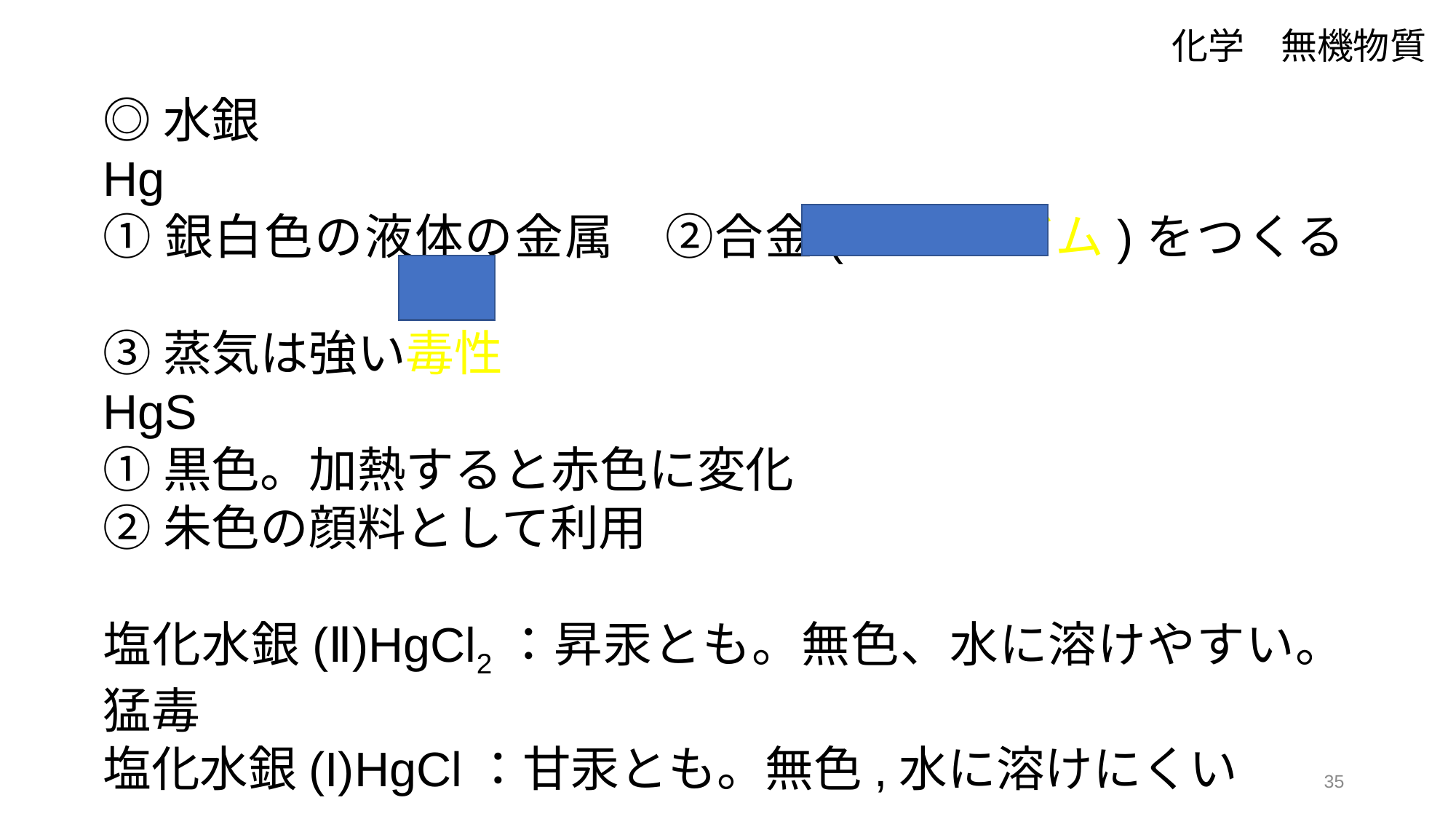

化学　無機物質
◎水銀
Hg
①銀白色の液体の金属　②合金(アマルガム)をつくる
③蒸気は強い毒性
HgS
①黒色。加熱すると赤色に変化
②朱色の顔料として利用

塩化水銀(Ⅱ)HgCl2：昇汞とも。無色、水に溶けやすい。猛毒
塩化水銀(I)HgCl：甘汞とも。無色,水に溶けにくい

35